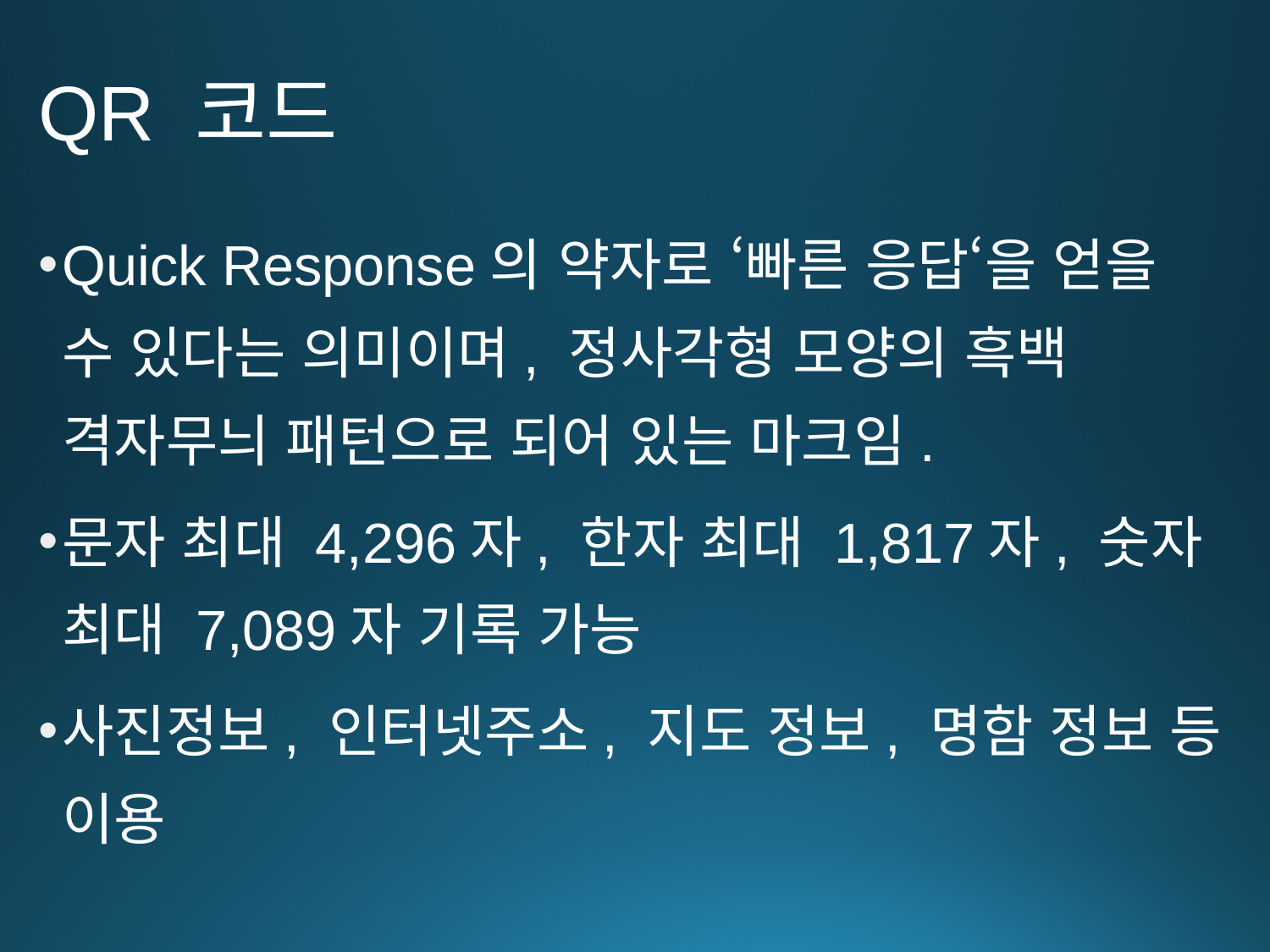

# QR 코드
Quick Response의 약자로 ‘빠른 응답‘을 얻을 수 있다는 의미이며, 정사각형 모양의 흑백 격자무늬 패턴으로 되어 있는 마크임.
문자 최대 4,296자, 한자 최대 1,817자, 숫자 최대 7,089자 기록 가능
사진정보, 인터넷주소, 지도 정보, 명함 정보 등 이용